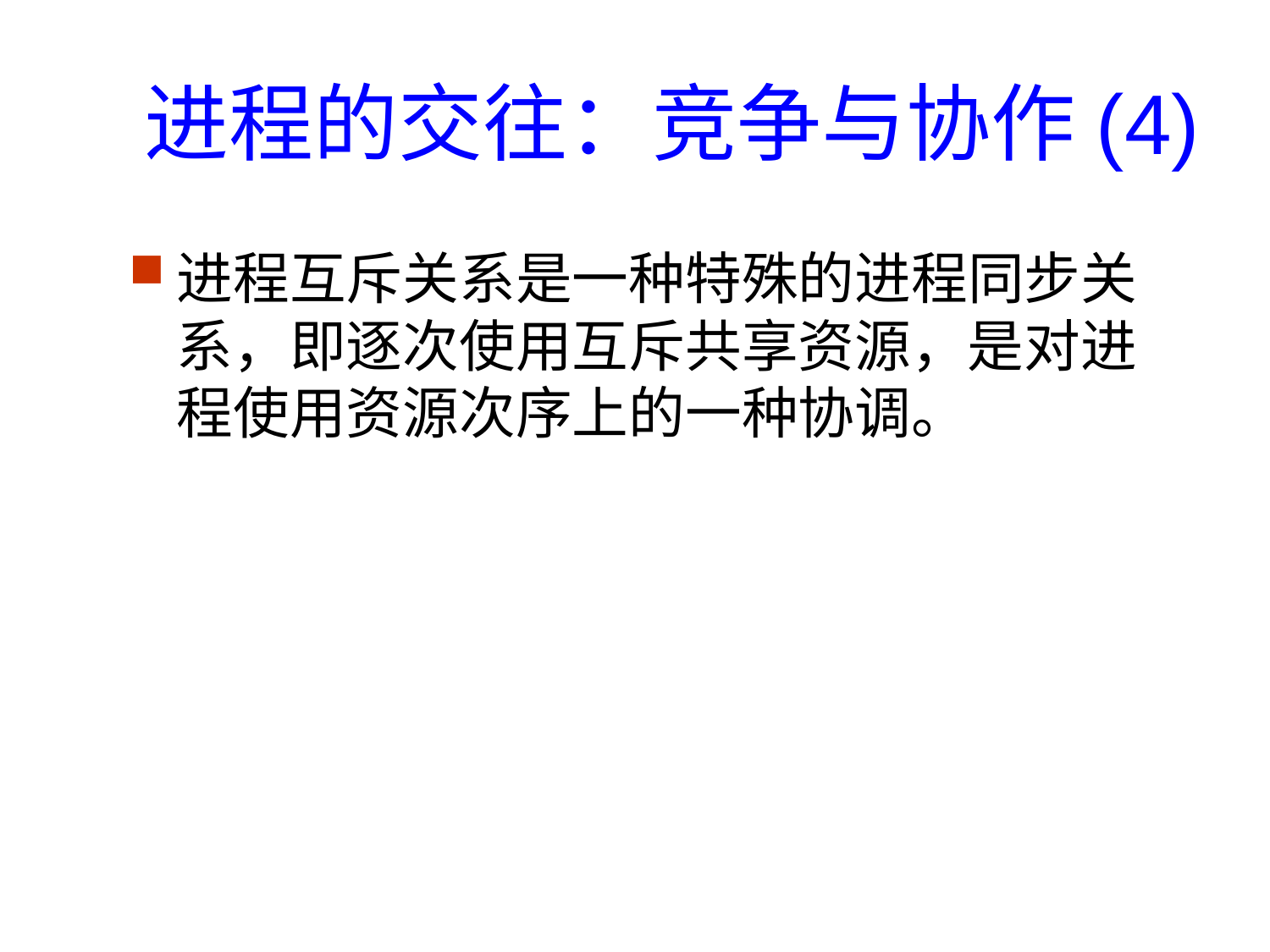

进程的交往：竞争与协作(4)
进程互斥关系是一种特殊的进程同步关系，即逐次使用互斥共享资源，是对进程使用资源次序上的一种协调。